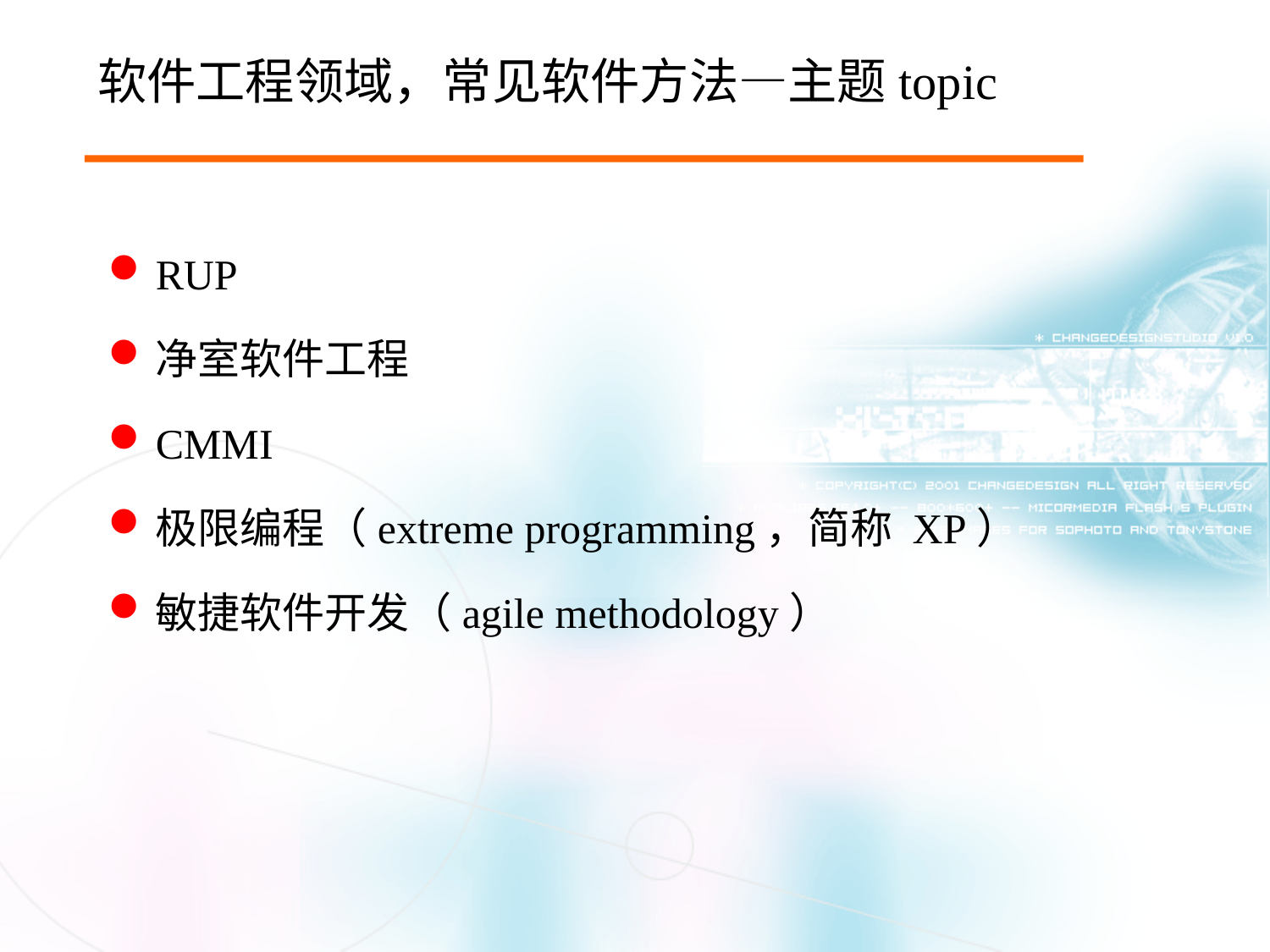

# 软件工程领域，常见软件方法—主题topic
RUP
净室软件工程
CMMI
极限编程（extreme programming，简称 XP）
敏捷软件开发（agile methodology）